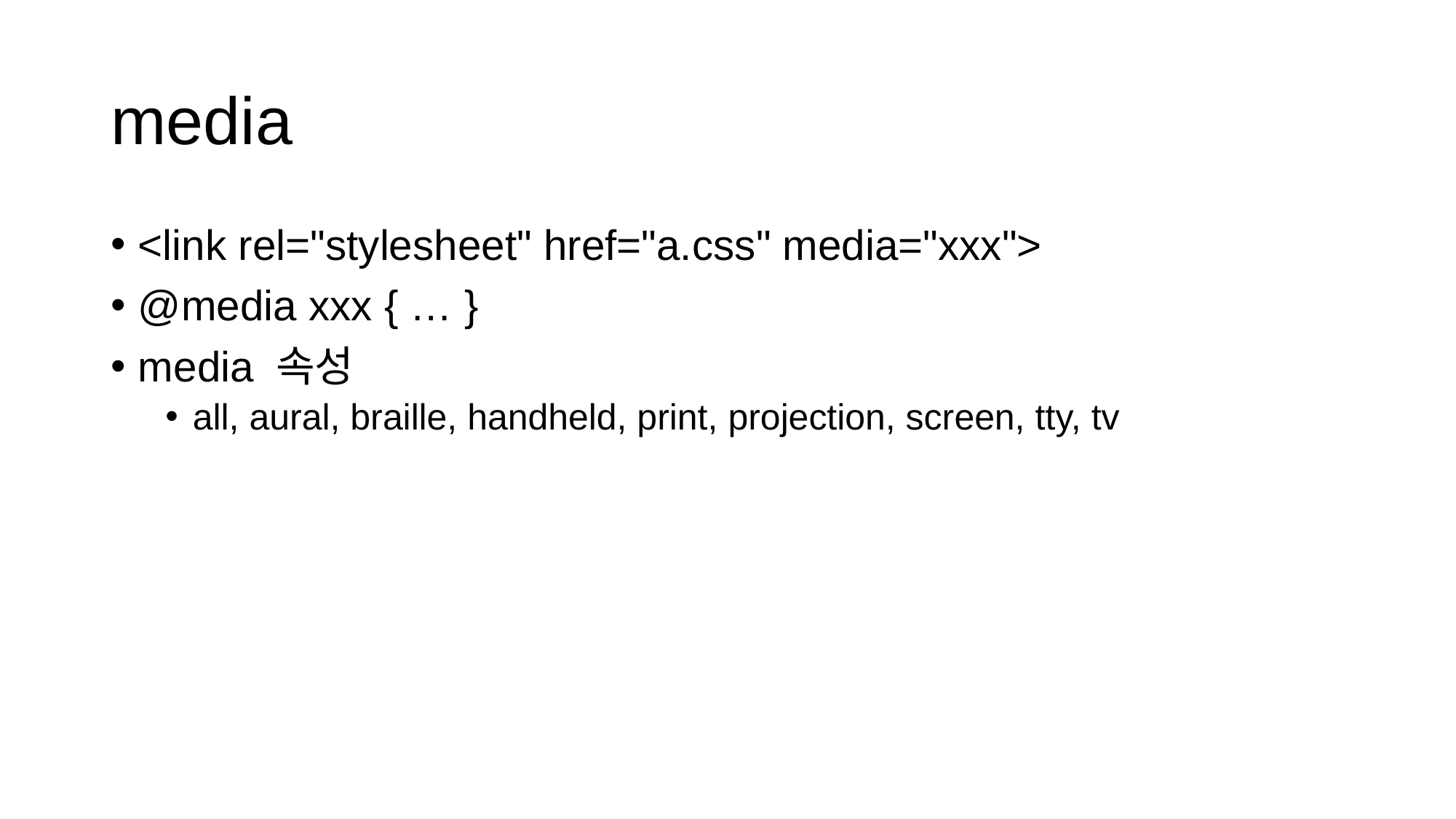

# media
<link rel="stylesheet" href="a.css" media="xxx">
@media xxx { … }
media 속성
all, aural, braille, handheld, print, projection, screen, tty, tv